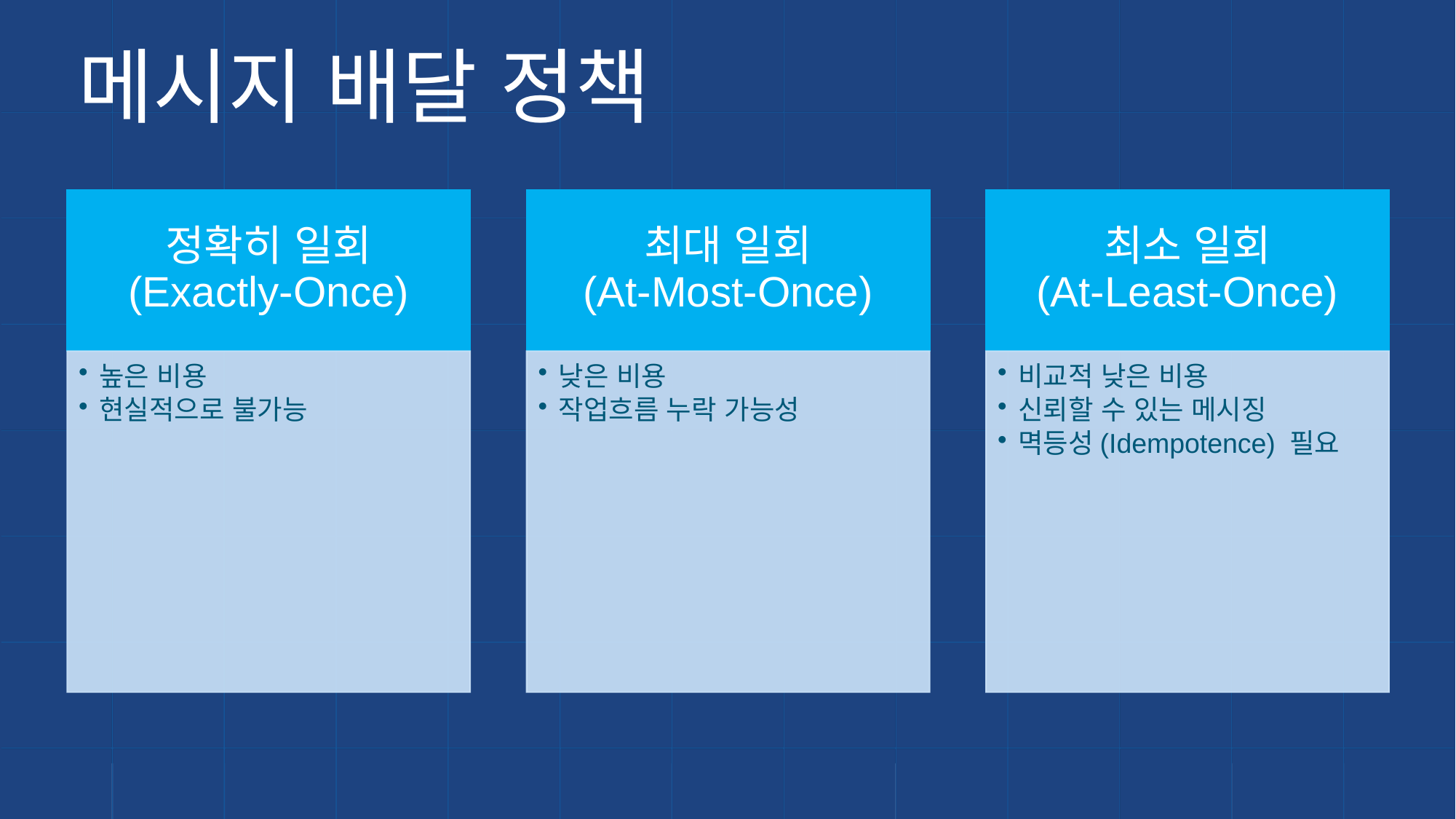

# 메시지 배달 정책
정확히 일회
(Exactly-Once)
높은 비용
현실적으로 불가능
최대 일회
(At-Most-Once)
낮은 비용
작업흐름 누락 가능성
최소 일회
(At-Least-Once)
비교적 낮은 비용
신뢰할 수 있는 메시징
멱등성(Idempotence) 필요